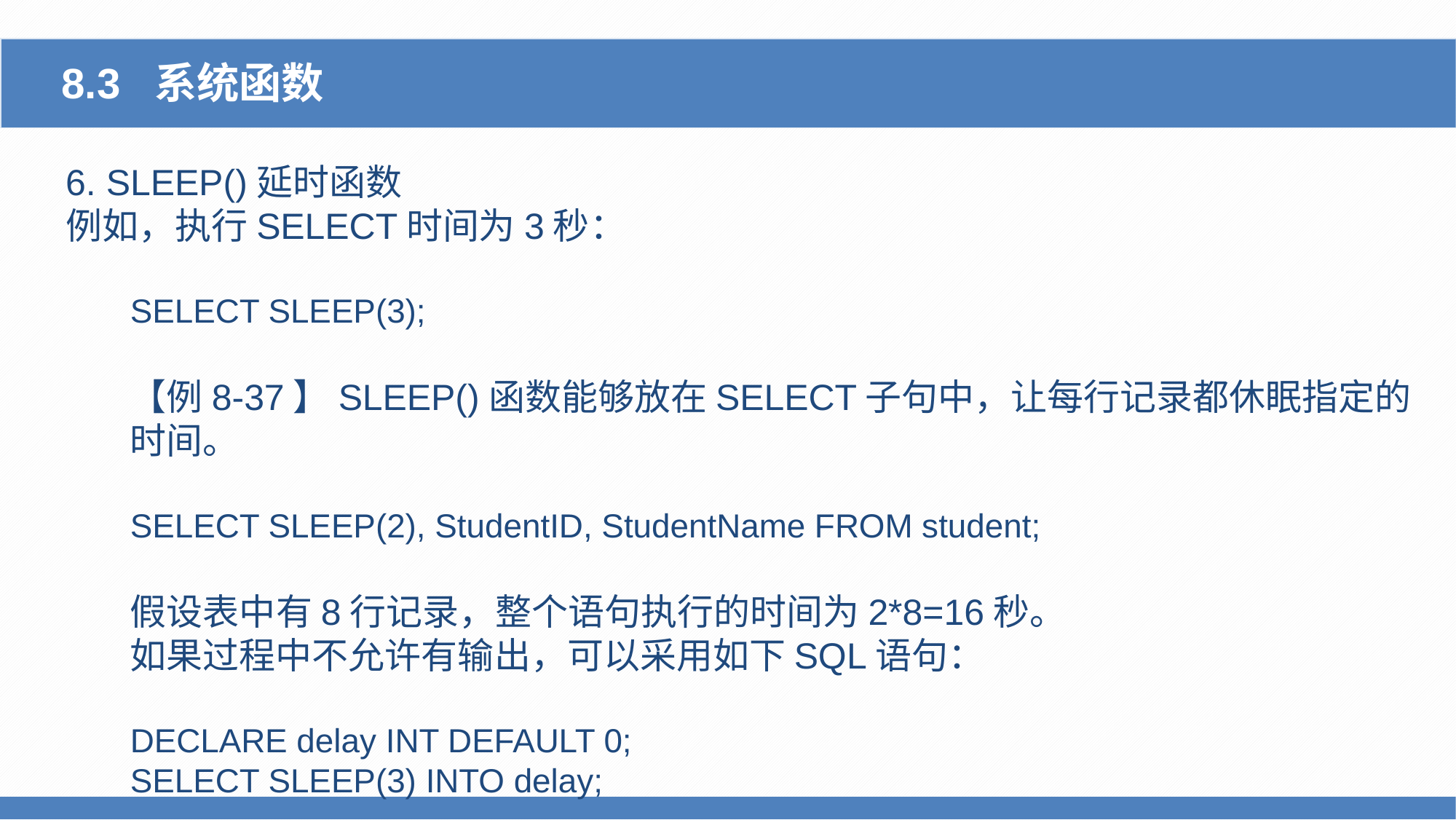

8.3  系统函数
6. SLEEP()延时函数
例如，执行SELECT时间为3秒：

SELECT SLEEP(3);

【例8-37】SLEEP()函数能够放在SELECT子句中，让每行记录都休眠指定的时间。

SELECT SLEEP(2), StudentID, StudentName FROM student;

假设表中有8行记录，整个语句执行的时间为2*8=16秒。
如果过程中不允许有输出，可以采用如下SQL语句：

DECLARE delay INT DEFAULT 0;
SELECT SLEEP(3) INTO delay;